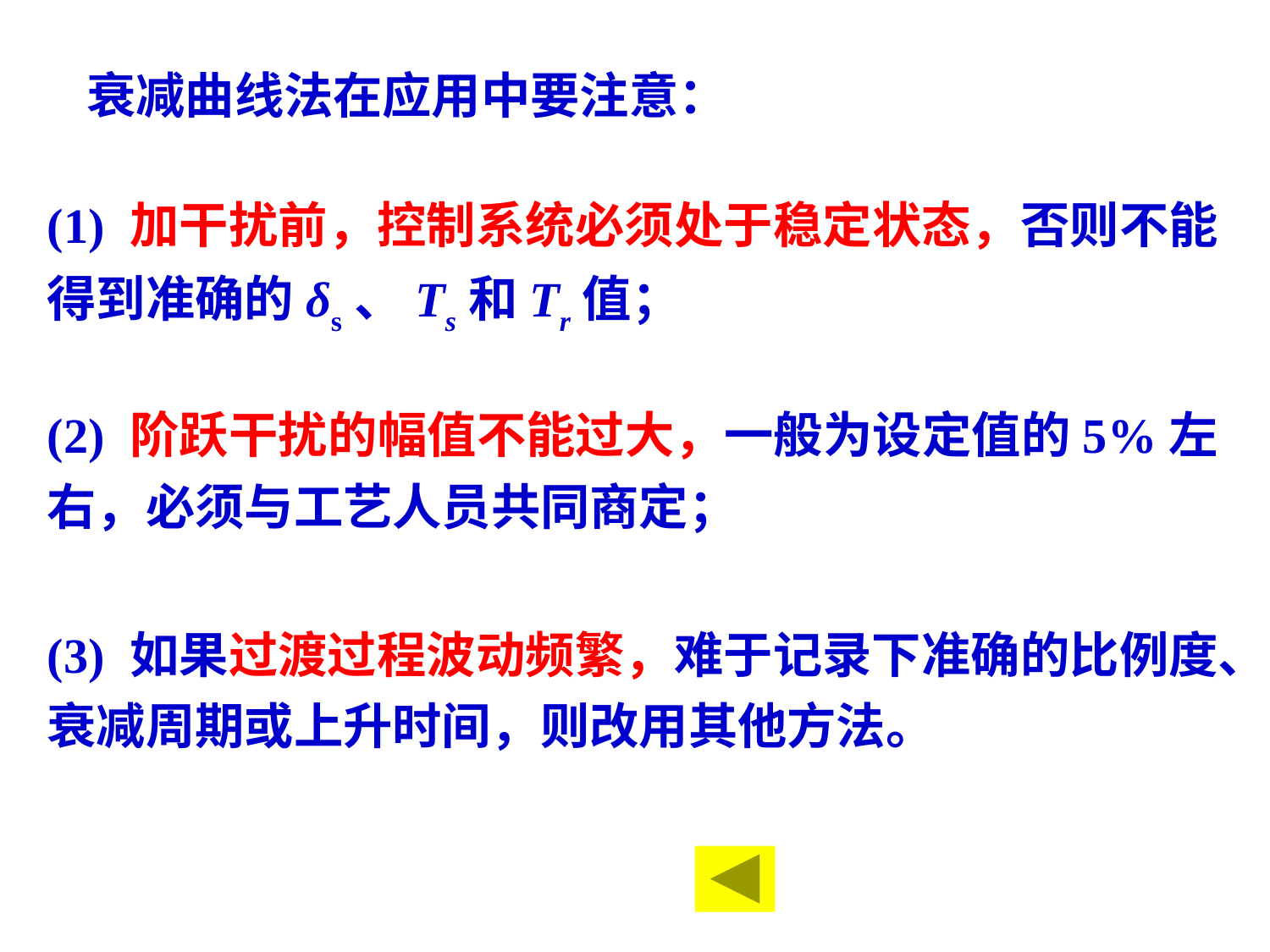

衰减曲线法在应用中要注意：
(1) 加干扰前，控制系统必须处于稳定状态，否则不能得到准确的δs、Ts和Tr值；
(2) 阶跃干扰的幅值不能过大，一般为设定值的5%左右，必须与工艺人员共同商定；
(3) 如果过渡过程波动频繁，难于记录下准确的比例度、衰减周期或上升时间，则改用其他方法。